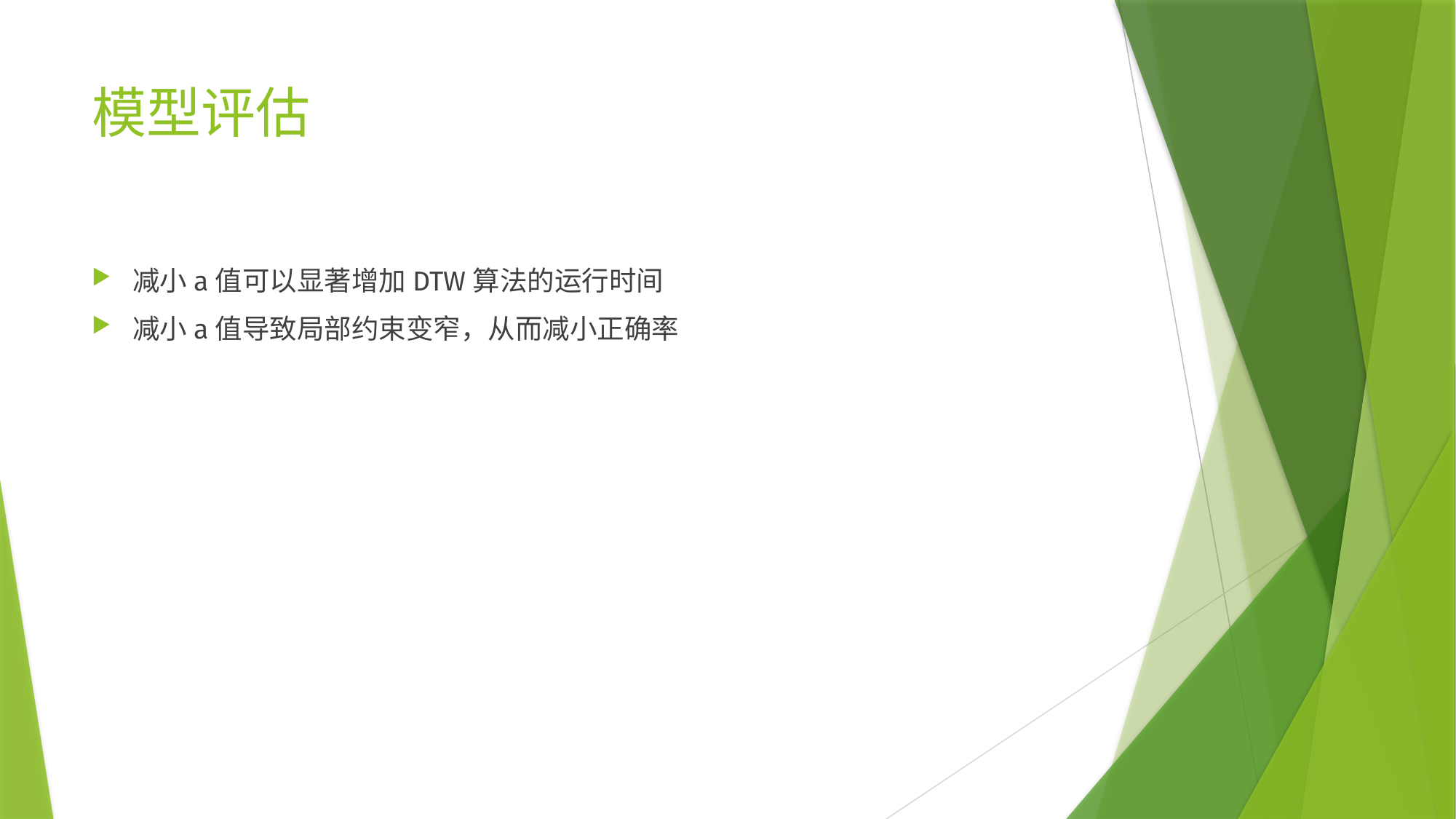

# 模型评估
减小a值可以显著增加DTW算法的运行时间
减小a值导致局部约束变窄，从而减小正确率